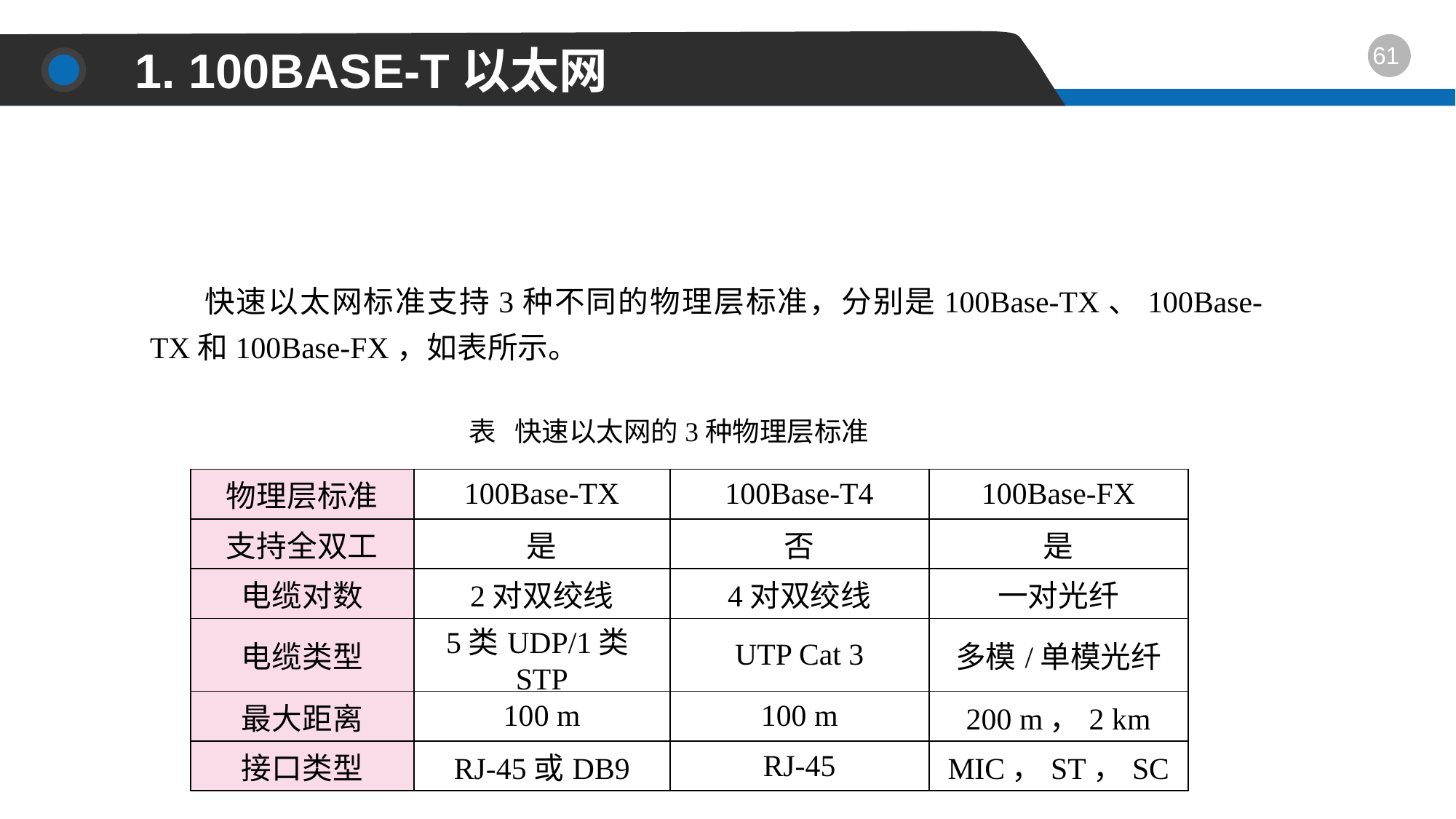

1. 100BASE-T以太网
快速以太网标准支持3种不同的物理层标准，分别是100Base-TX、100Base-TX和100Base-FX，如表所示。
表   快速以太网的3种物理层标准
| 物理层标准 | 100Base-TX | 100Base-T4 | 100Base-FX |
| --- | --- | --- | --- |
| 支持全双工 | 是 | 否 | 是 |
| 电缆对数 | 2对双绞线 | 4对双绞线 | 一对光纤 |
| 电缆类型 | 5类UDP/1类STP | UTP Cat 3 | 多模/单模光纤 |
| 最大距离 | 100 m | 100 m | 200 m，2 km |
| 接口类型 | RJ-45或DB9 | RJ-45 | MIC，ST，SC |